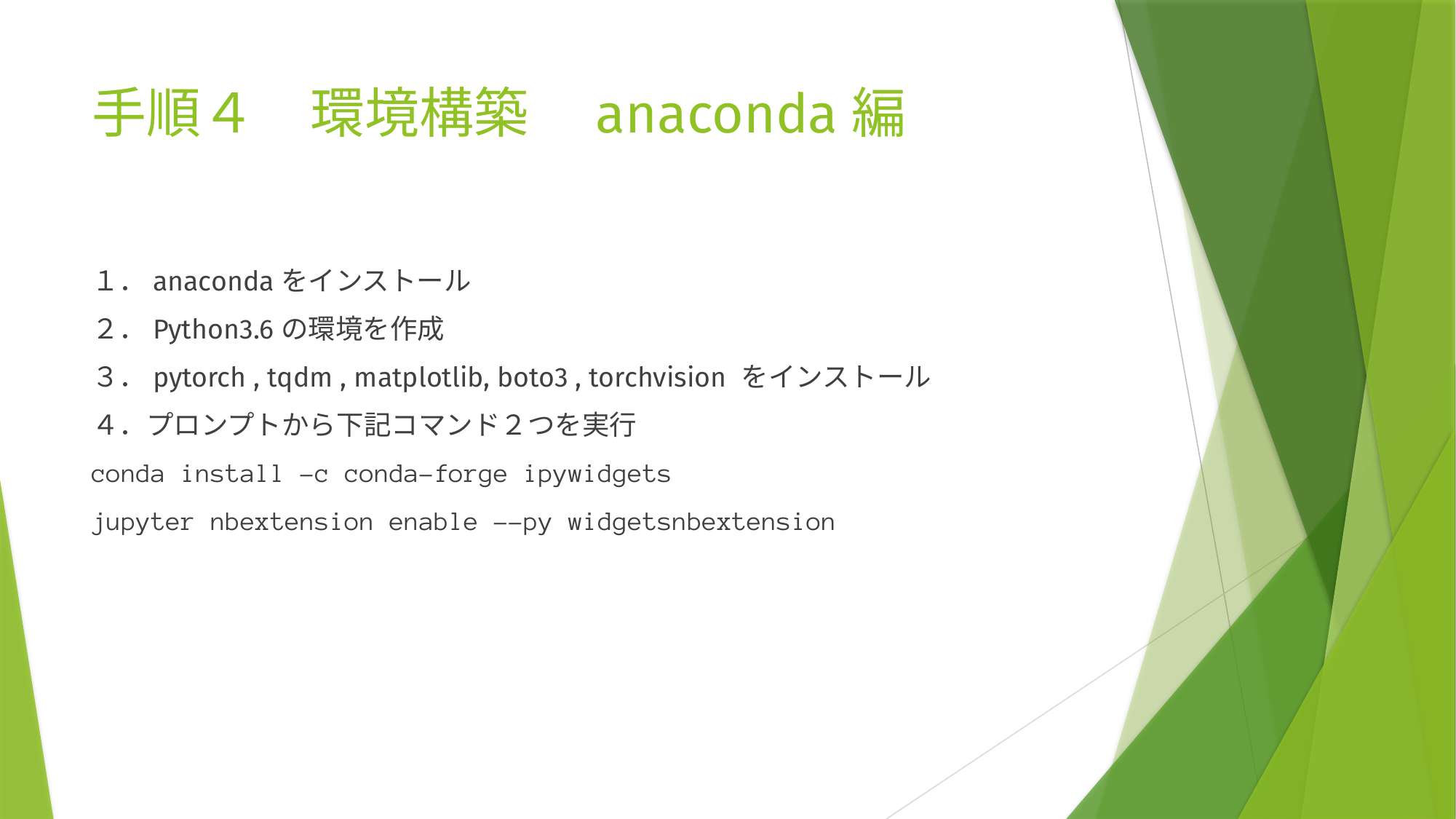

# 手順４　環境構築　anaconda編
１．anacondaをインストール
２．Python3.6の環境を作成
３．pytorch , tqdm , matplotlib, boto3 , torchvision をインストール
４．プロンプトから下記コマンド２つを実行
conda install -c conda-forge ipywidgets
jupyter nbextension enable --py widgetsnbextension